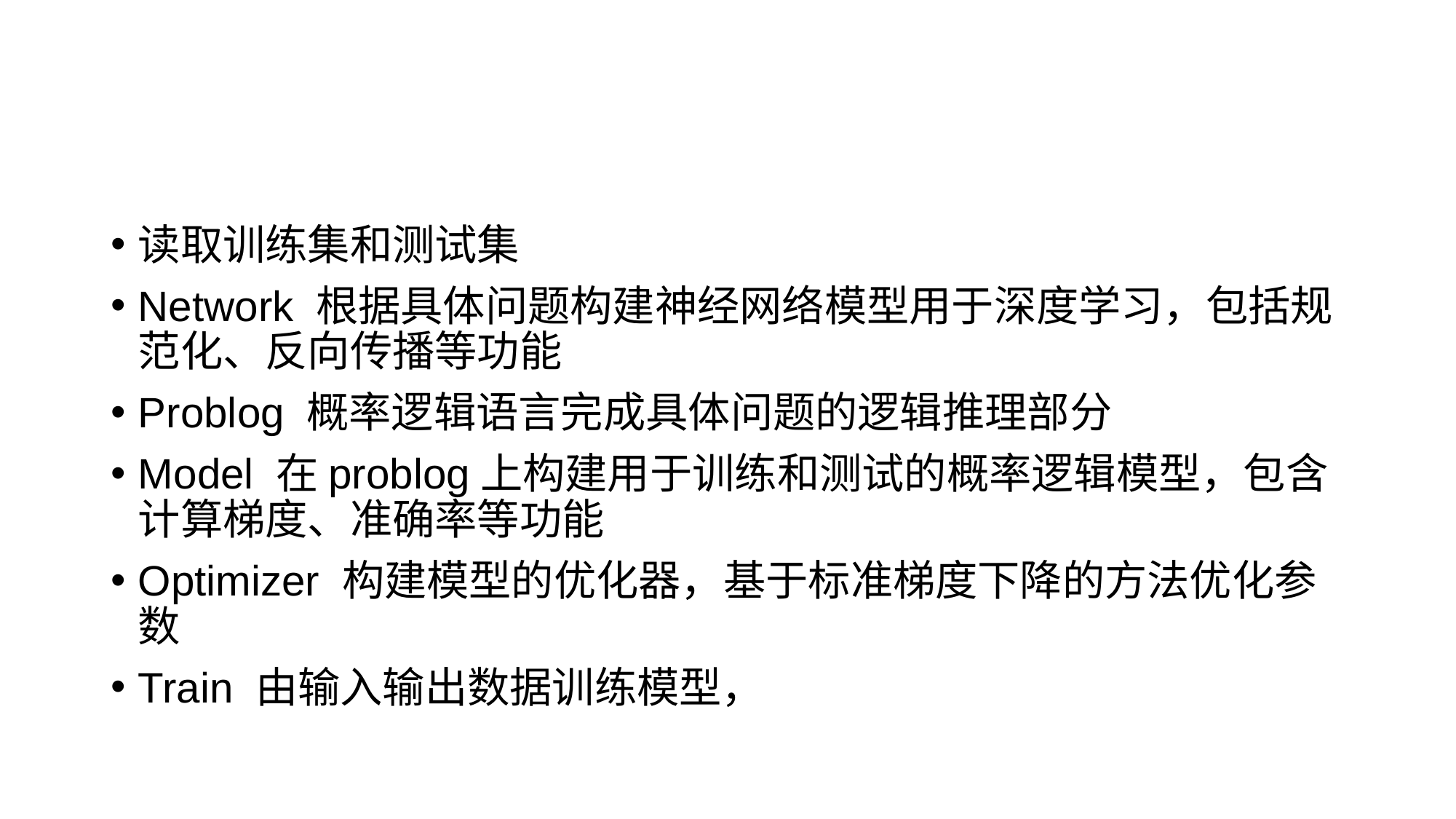

#
读取训练集和测试集
Network 根据具体问题构建神经网络模型用于深度学习，包括规范化、反向传播等功能
Problog 概率逻辑语言完成具体问题的逻辑推理部分
Model 在problog上构建用于训练和测试的概率逻辑模型，包含计算梯度、准确率等功能
Optimizer 构建模型的优化器，基于标准梯度下降的方法优化参数
Train 由输入输出数据训练模型，